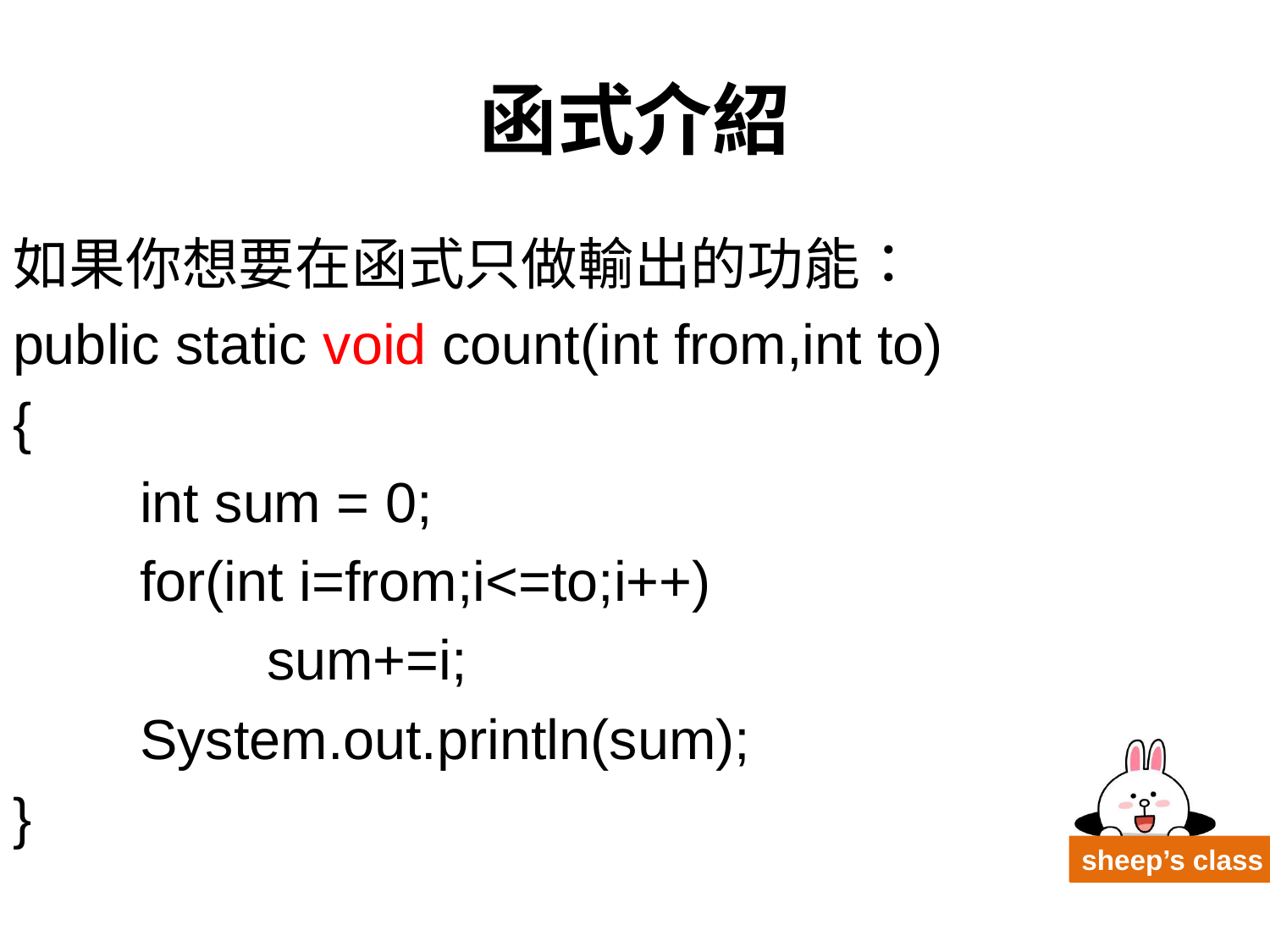

# 函式介紹
如果你想要在函式只做輸出的功能：
public static void count(int from,int to)
{
	int sum = 0;
	for(int i=from;i<=to;i++)
		sum+=i;
	System.out.println(sum);
}